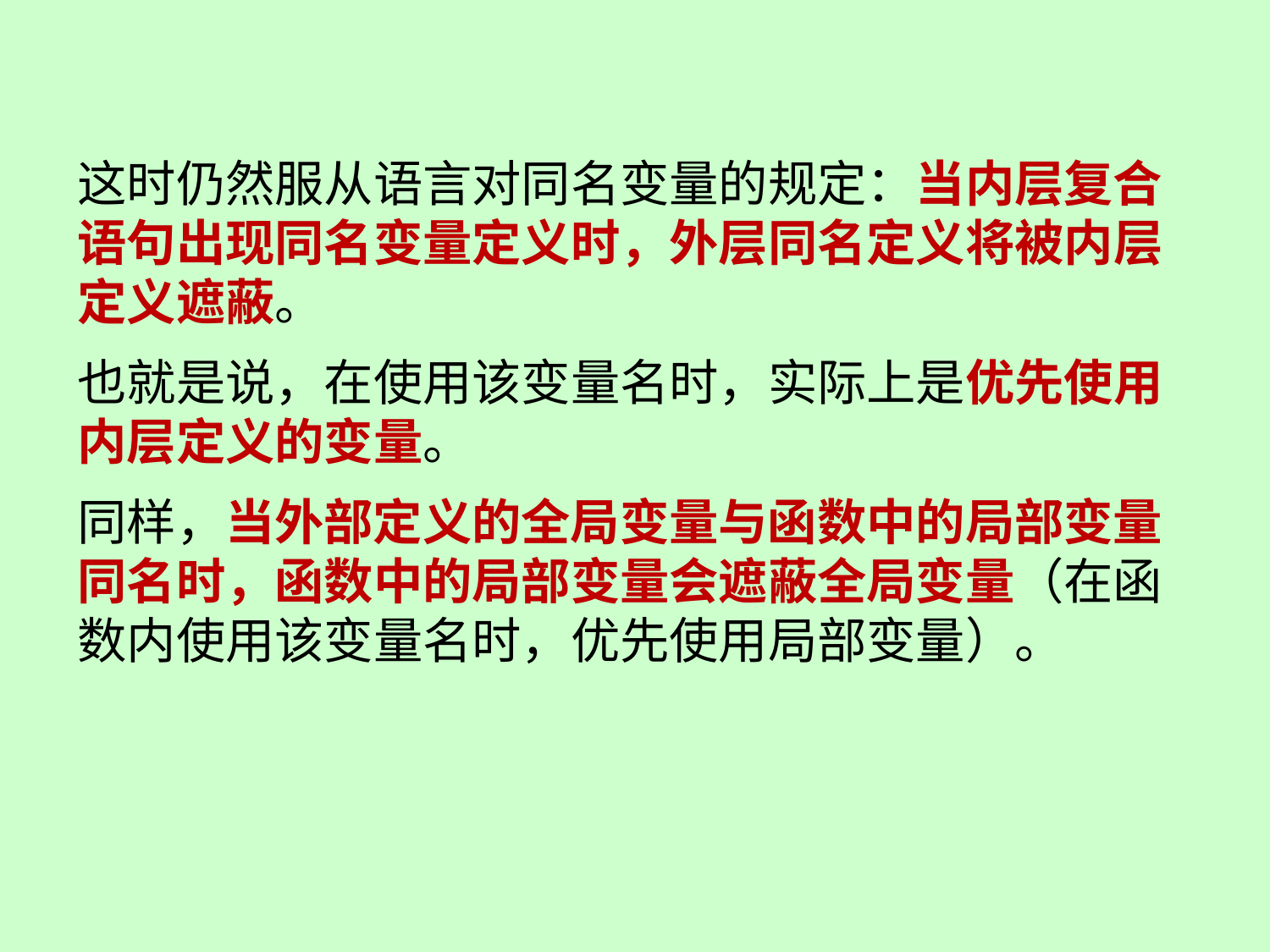

这时仍然服从语言对同名变量的规定：当内层复合语句出现同名变量定义时，外层同名定义将被内层定义遮蔽。
也就是说，在使用该变量名时，实际上是优先使用内层定义的变量。
同样，当外部定义的全局变量与函数中的局部变量同名时，函数中的局部变量会遮蔽全局变量（在函数内使用该变量名时，优先使用局部变量）。

14